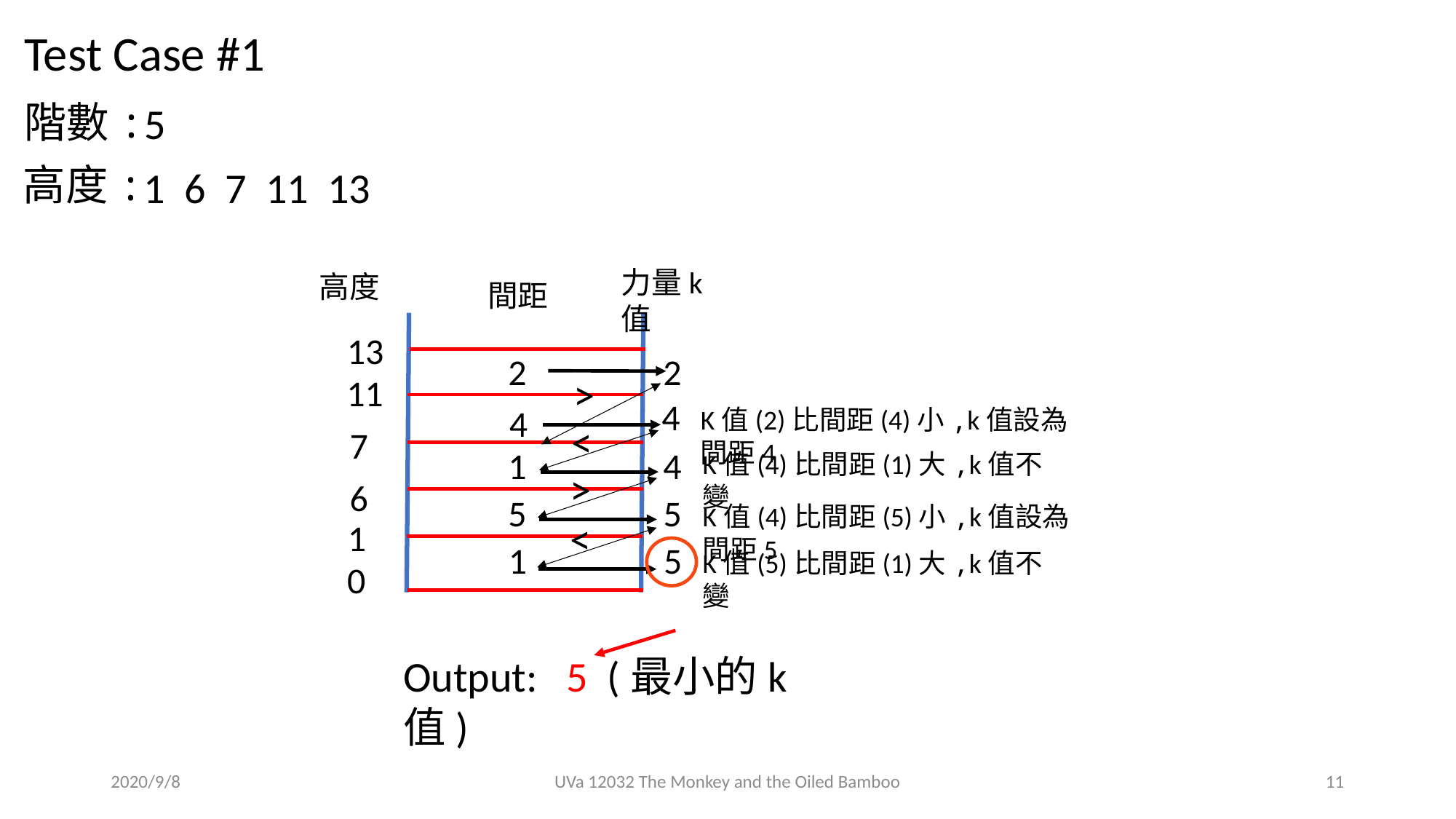

Test Case #1
階數:
5
高度:
1  6  7  11  13
力量k值
高度
間距
13
2
2
>
11
4
4
K值(2)比間距(4)小,k值設為間距4
<
7
1
4
K值(4)比間距(1)大,k值不變
>
6
5
5
K值(4)比間距(5)小,k值設為間距5
<
1
1
5

K值(5)比間距(1)大,k值不變
0
Output:   5  (最小的k值)
2020/9/8
UVa 12032 The Monkey and the Oiled Bamboo
11